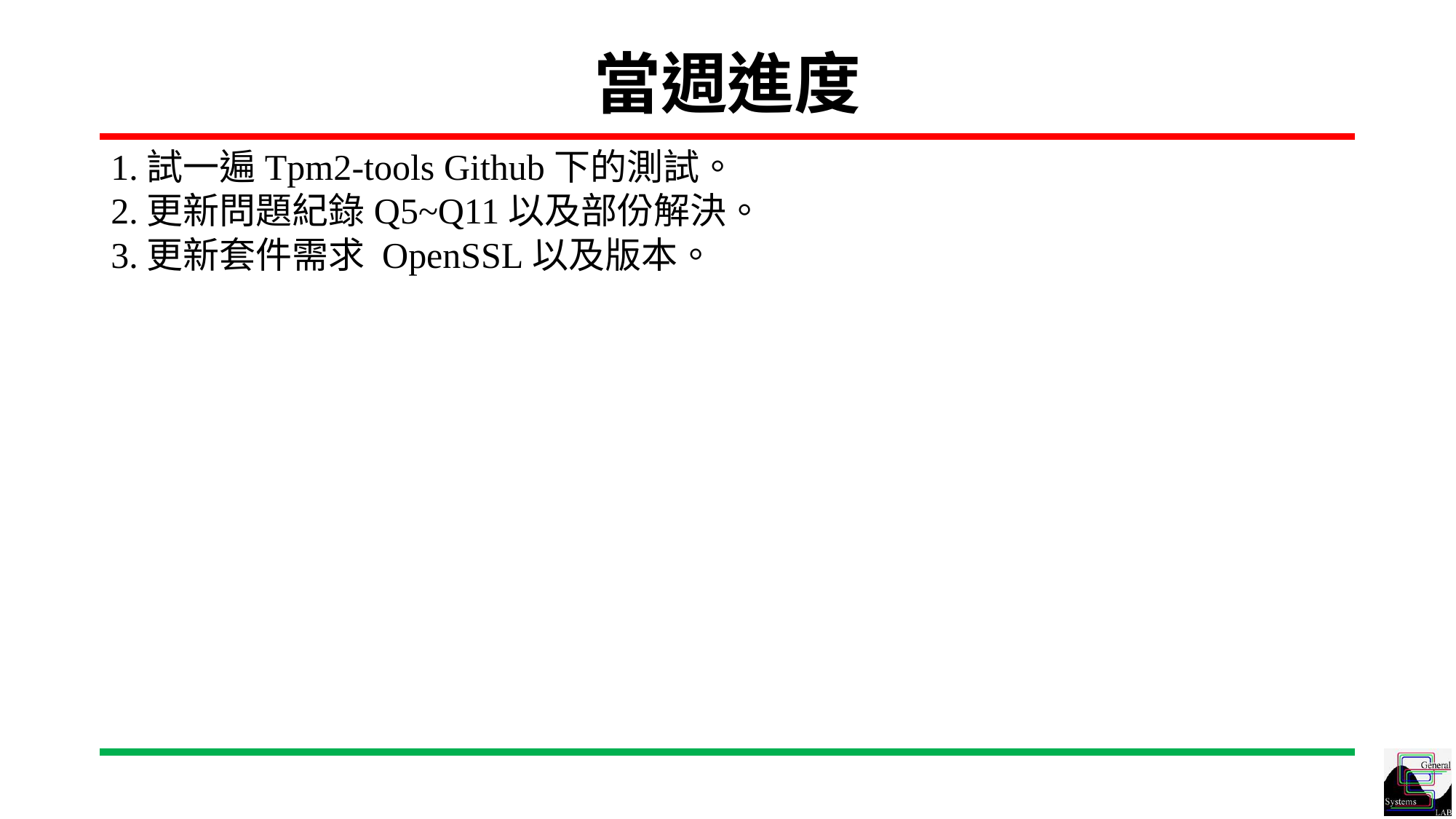

# 當週進度

1.試一遍Tpm2-tools Github下的測試。
2.更新問題紀錄Q5~Q11以及部份解決。
3.更新套件需求 OpenSSL以及版本。